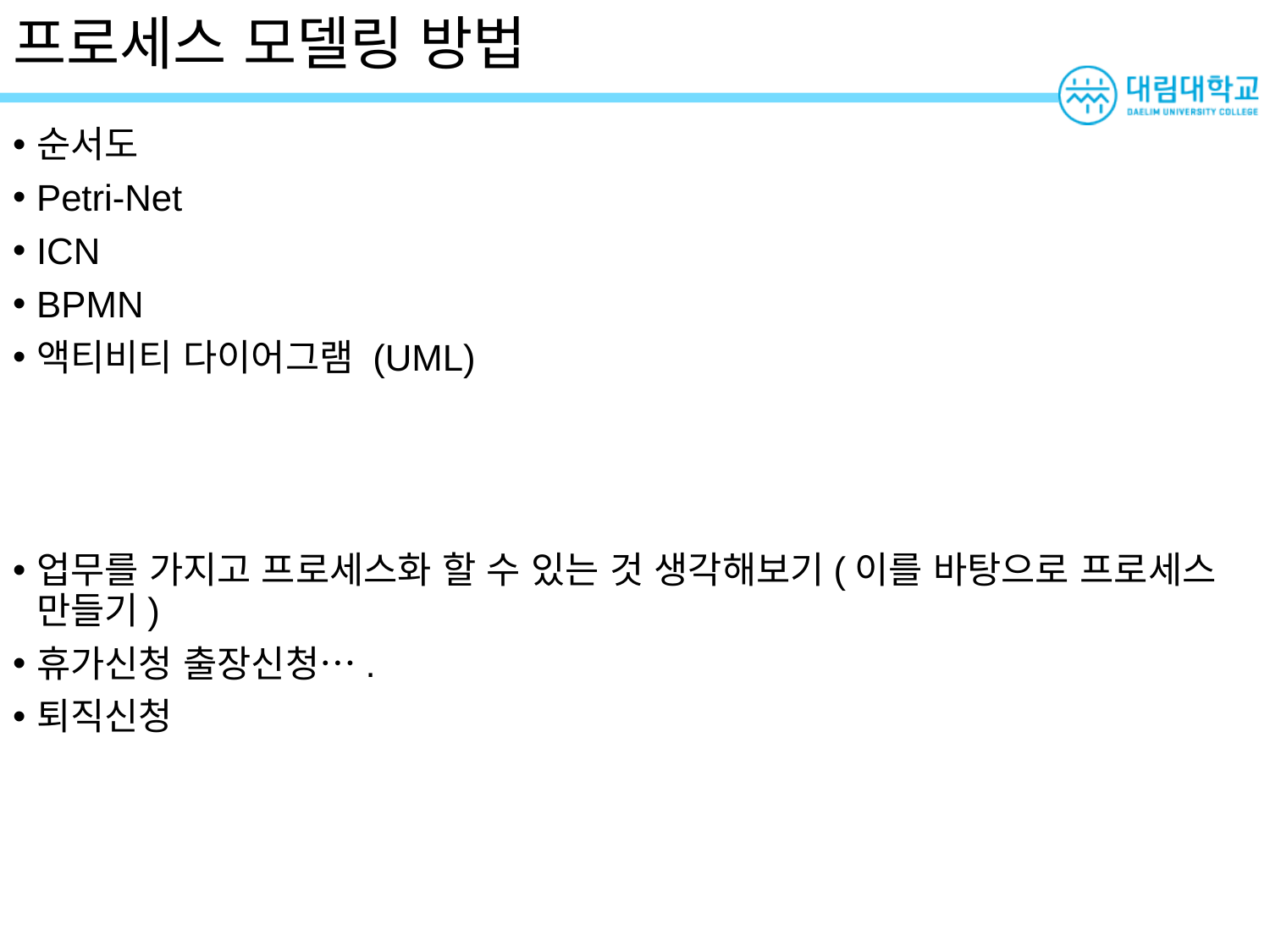

# 프로세스 모델링 방법
순서도
Petri-Net
ICN
BPMN
액티비티 다이어그램 (UML)

업무를 가지고 프로세스화 할 수 있는 것 생각해보기(이를 바탕으로 프로세스 만들기)
휴가신청 출장신청….
퇴직신청